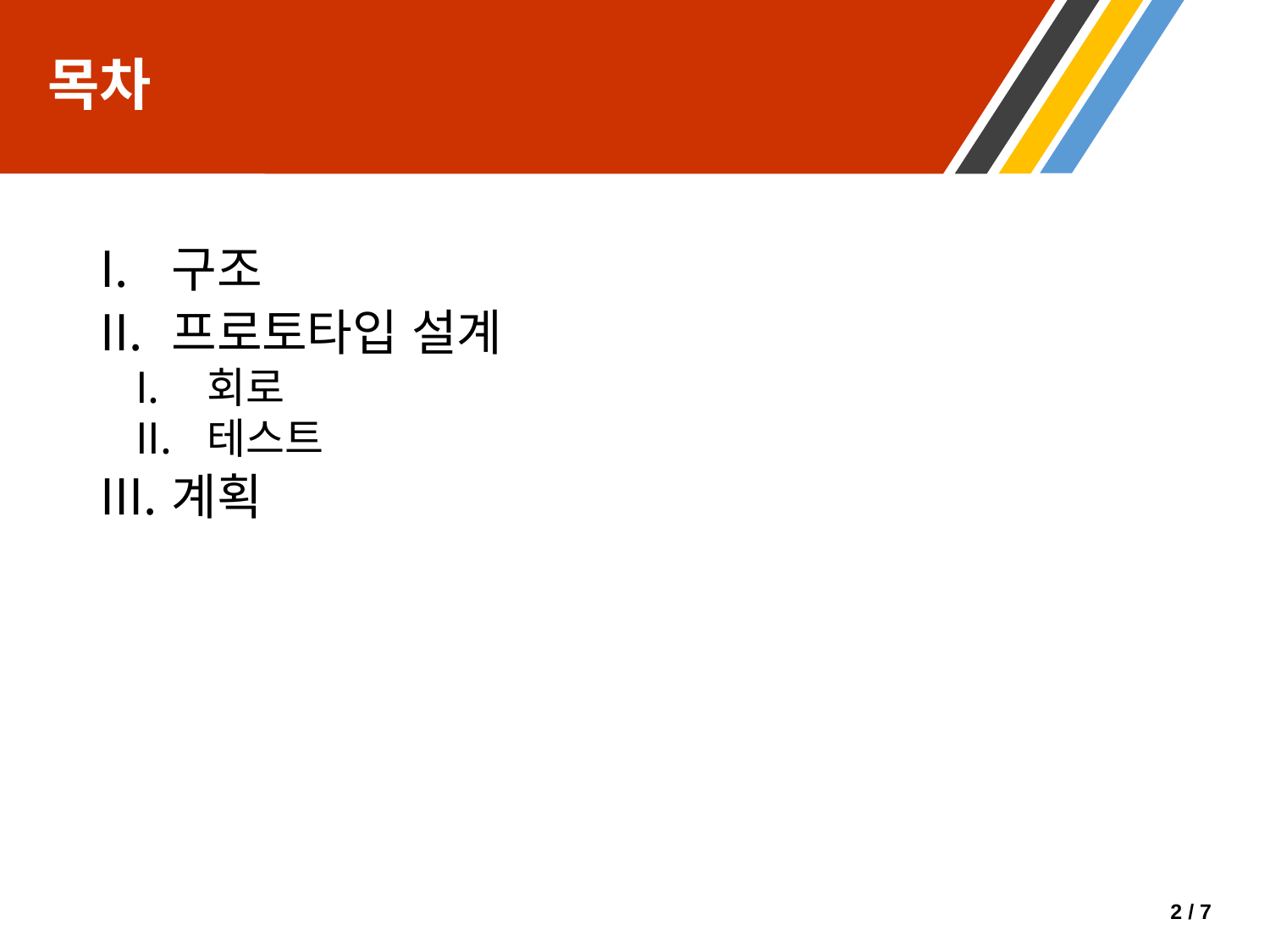

# 목차
구조
프로토타입 설계
회로
테스트
계획